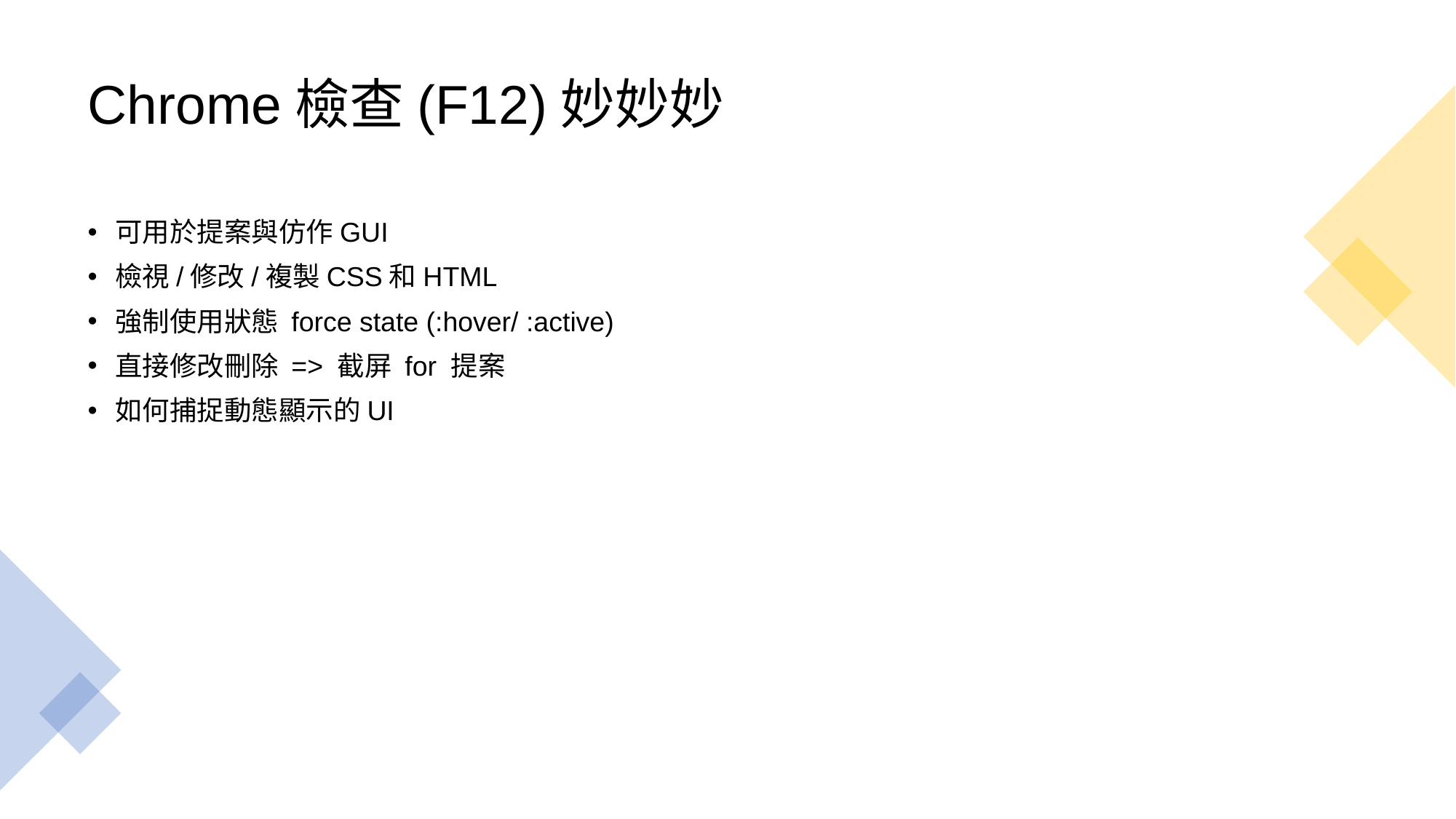

# Chrome檢查(F12)妙妙妙

可用於提案與仿作GUI
檢視/修改/複製CSS和HTML
強制使用狀態 force state (:hover/ :active)
直接修改刪除 => 截屏 for 提案
如何捕捉動態顯示的UI